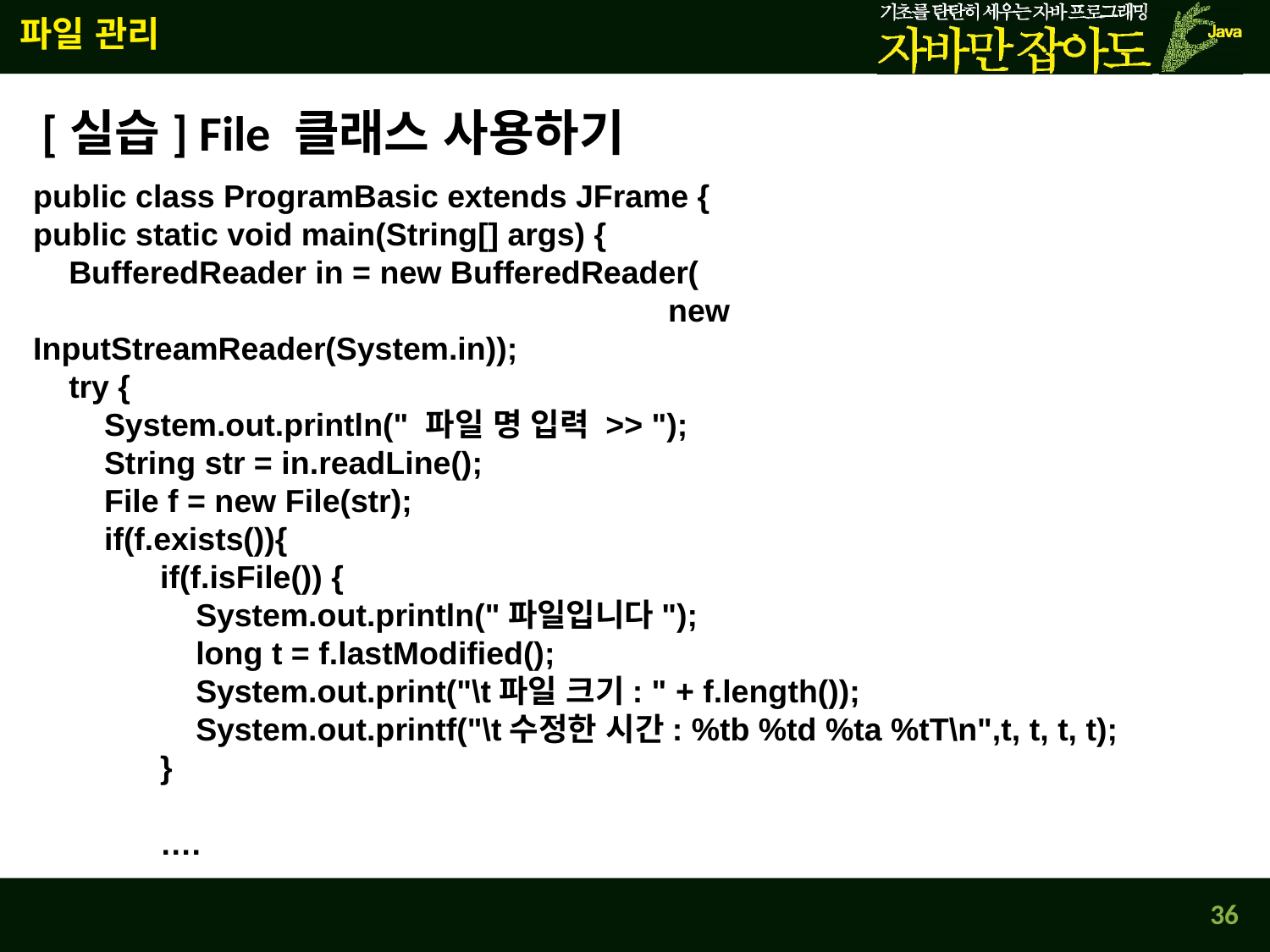

파일 관리
[실습] File 클래스 사용하기
public class ProgramBasic extends JFrame {
public static void main(String[] args) {
    BufferedReader in = new BufferedReader(
					new InputStreamReader(System.in));
    try {
        System.out.println(" 파일 명 입력 >> ");
        String str = in.readLine();
        File f = new File(str);
        if(f.exists()){
	if(f.isFile()) {
	    System.out.println("파일입니다");
	    long t = f.lastModified();
	    System.out.print("\t파일 크기: " + f.length());
	    System.out.printf("\t수정한 시간: %tb %td %ta %tT\n",t, t, t, t);
	}

	….

36